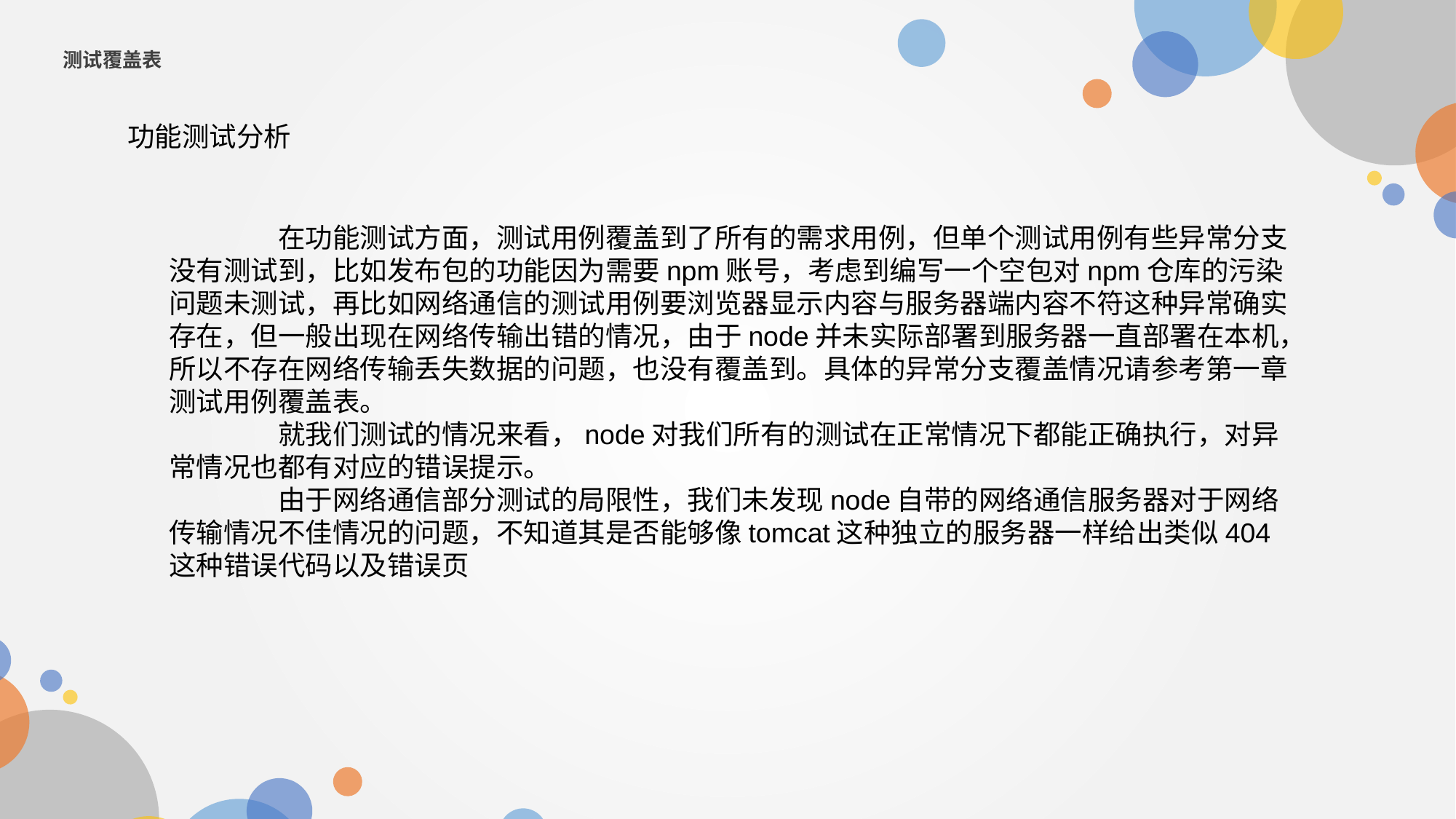

测试覆盖表

功能测试分析
	在功能测试方面，测试用例覆盖到了所有的需求用例，但单个测试用例有些异常分支没有测试到，比如发布包的功能因为需要npm账号，考虑到编写一个空包对npm仓库的污染问题未测试，再比如网络通信的测试用例要浏览器显示内容与服务器端内容不符这种异常确实存在，但一般出现在网络传输出错的情况，由于node并未实际部署到服务器一直部署在本机，所以不存在网络传输丢失数据的问题，也没有覆盖到。具体的异常分支覆盖情况请参考第一章测试用例覆盖表。
	就我们测试的情况来看，node对我们所有的测试在正常情况下都能正确执行，对异常情况也都有对应的错误提示。
	由于网络通信部分测试的局限性，我们未发现node自带的网络通信服务器对于网络传输情况不佳情况的问题，不知道其是否能够像tomcat这种独立的服务器一样给出类似404这种错误代码以及错误页